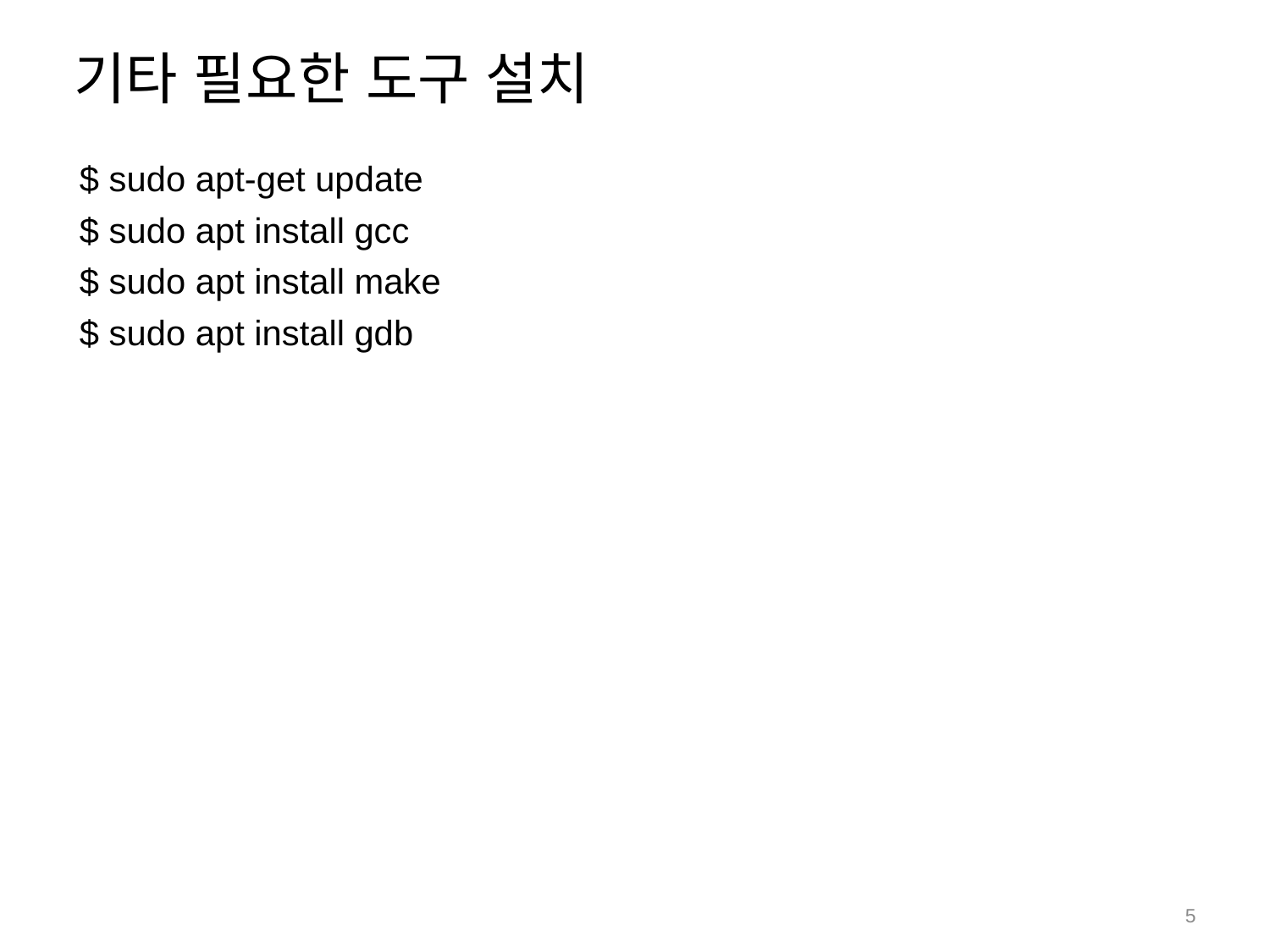

# 기타 필요한 도구 설치
$ sudo apt-get update
$ sudo apt install gcc
$ sudo apt install make
$ sudo apt install gdb

5